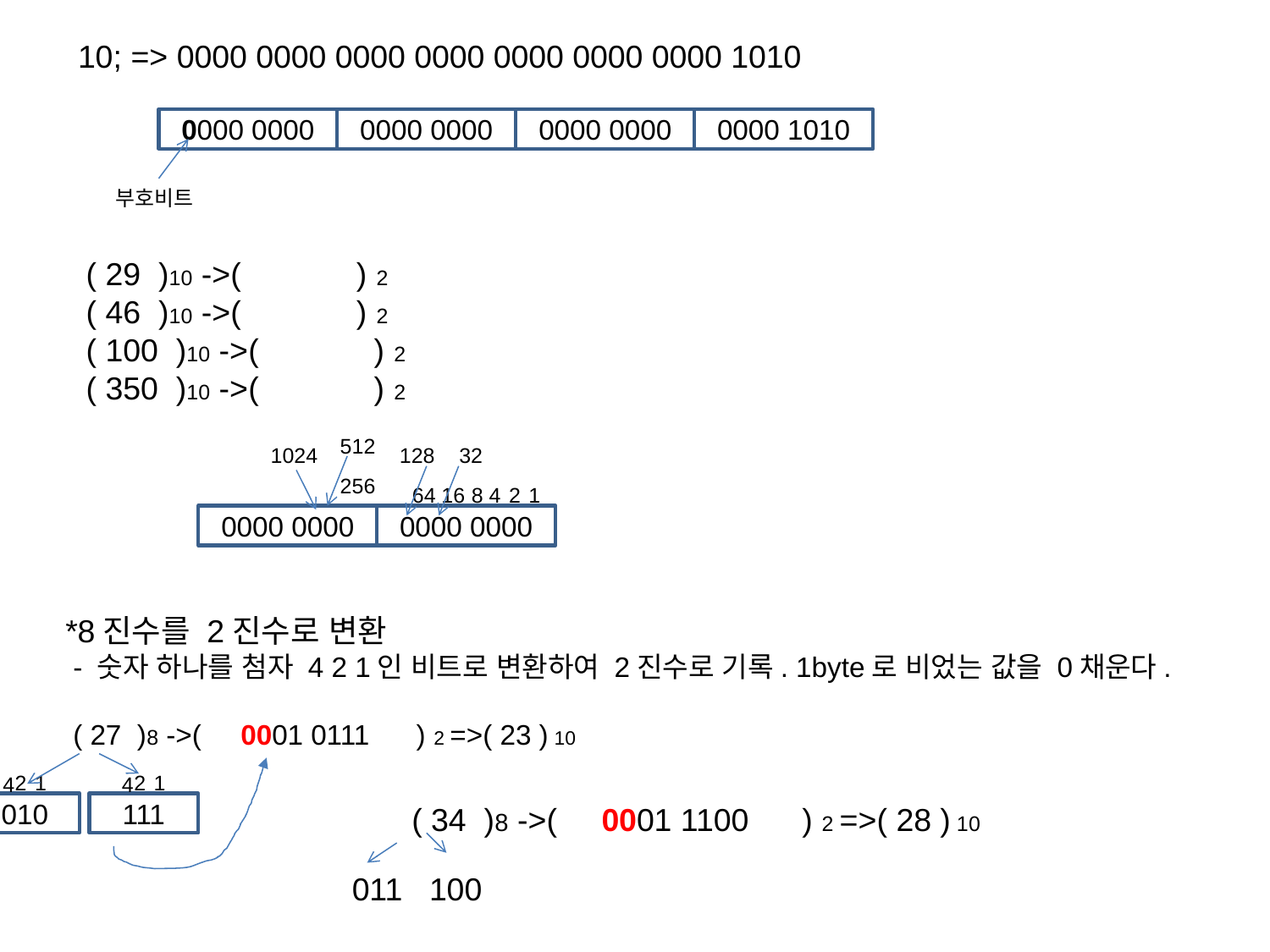

10; => 0000 0000 0000 0000 0000 0000 0000 1010
0000 0000
0000 0000
0000 0000
0000 1010
부호비트
( 29  )10 ->(             ) 2
( 46  )10 ->(             ) 2
( 100  )10 ->(             ) 2
( 350  )10 ->(             ) 2
512
1024
128
32
256
64
16
8
4
2
1
0000 0000
0000 0000
*8진수를 2진수로 변환
 - 숫자 하나를 첨자 4 2 1인 비트로 변환하여 2진수로 기록. 1byte로 비었는 값을 0채운다.

 ( 27  )8 ->(     0001 0111      ) 2 =>( 23 ) 10

2
1
2
1
4
4
010
111
 ( 34  )8 ->(     0001 1100      ) 2 =>( 28 ) 10

011
100